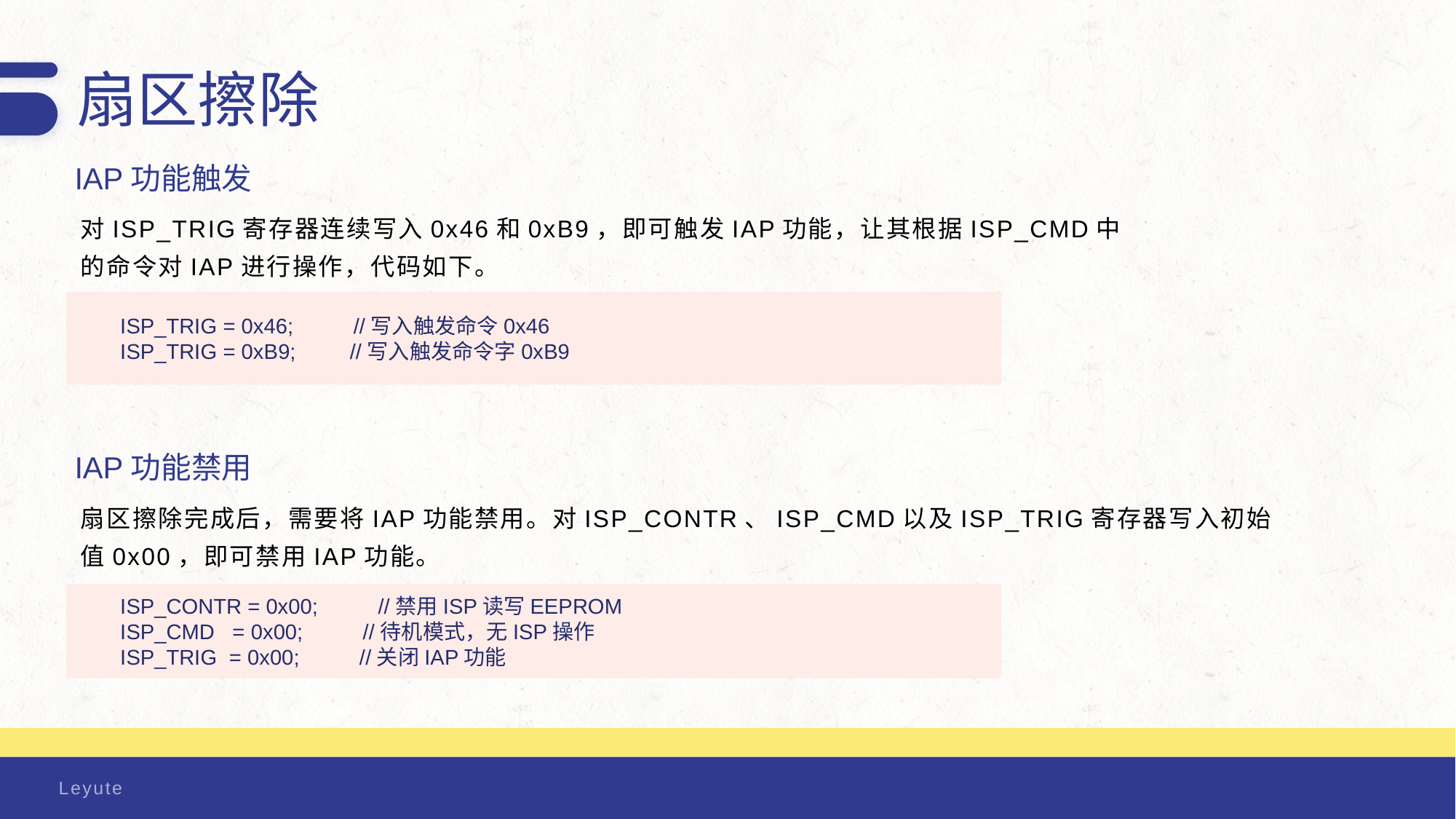

扇区擦除
IAP功能触发
对ISP_TRIG寄存器连续写入0x46和0xB9，即可触发IAP功能，让其根据ISP_CMD中的命令对IAP进行操作，代码如下。
ISP_TRIG = 0x46;          //写入触发命令0x46
ISP_TRIG = 0xB9;         //写入触发命令字0xB9
IAP功能禁用
扇区擦除完成后，需要将IAP功能禁用。对ISP_CONTR、ISP_CMD以及ISP_TRIG寄存器写入初始值0x00，即可禁用IAP功能。
ISP_CONTR = 0x00;          //禁用ISP读写EEPROM
ISP_CMD   = 0x00;          //待机模式，无ISP操作
ISP_TRIG  = 0x00;          //关闭IAP功能